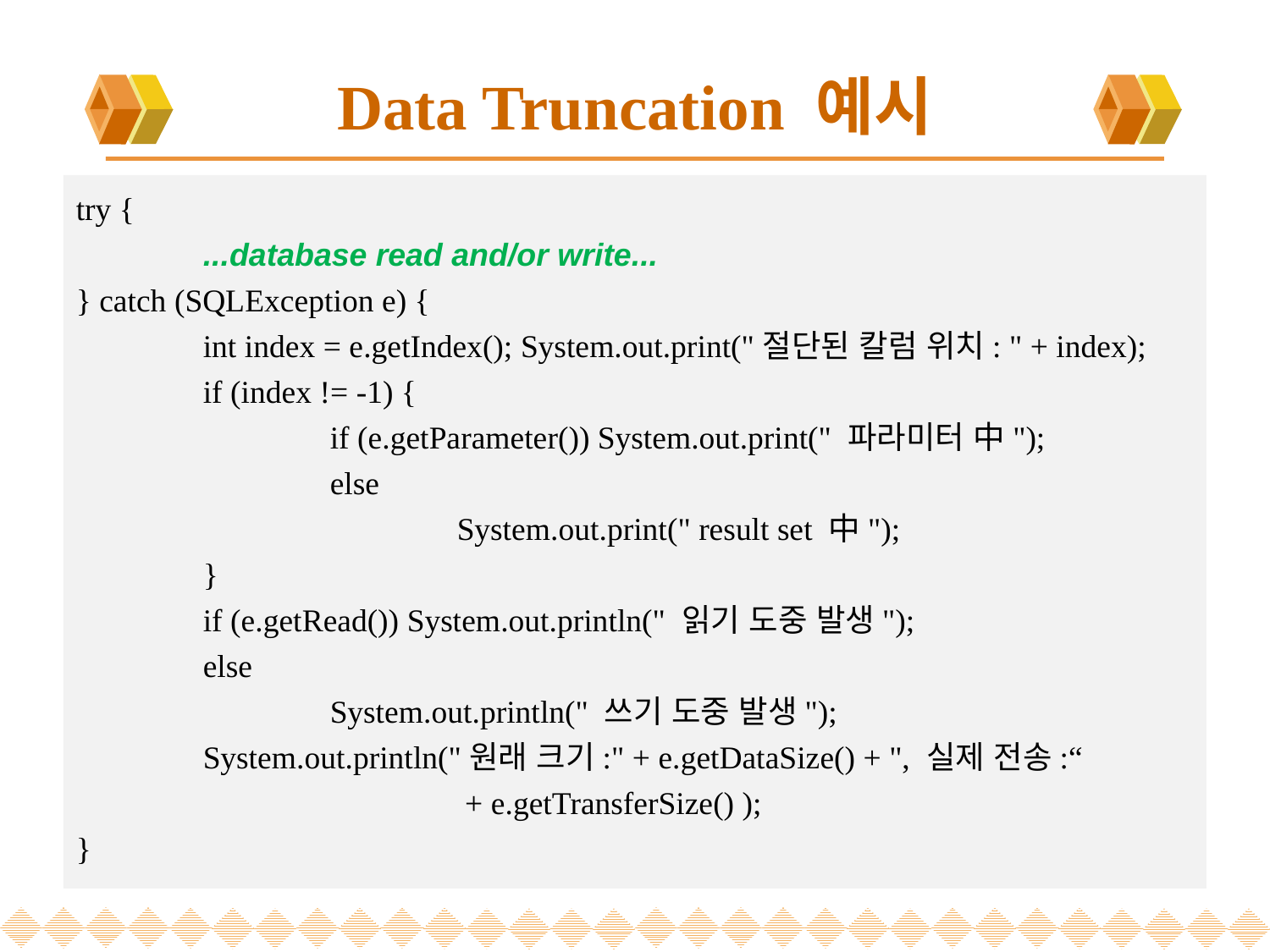

# Data Truncation 예시
try {
	...database read and/or write...
} catch (SQLException e) {
	int index = e.getIndex(); System.out.print("절단된 칼럼 위치: " + index);
	if (index != -1) {
		if (e.getParameter()) System.out.print(" 파라미터 中");
		else
			System.out.print(" result set 中");
	}
	if (e.getRead()) System.out.println(" 읽기 도중 발생");
	else
		System.out.println(" 쓰기 도중 발생");
	System.out.println("원래 크기:" + e.getDataSize() + ", 실제 전송:“
			 + e.getTransferSize() );
}